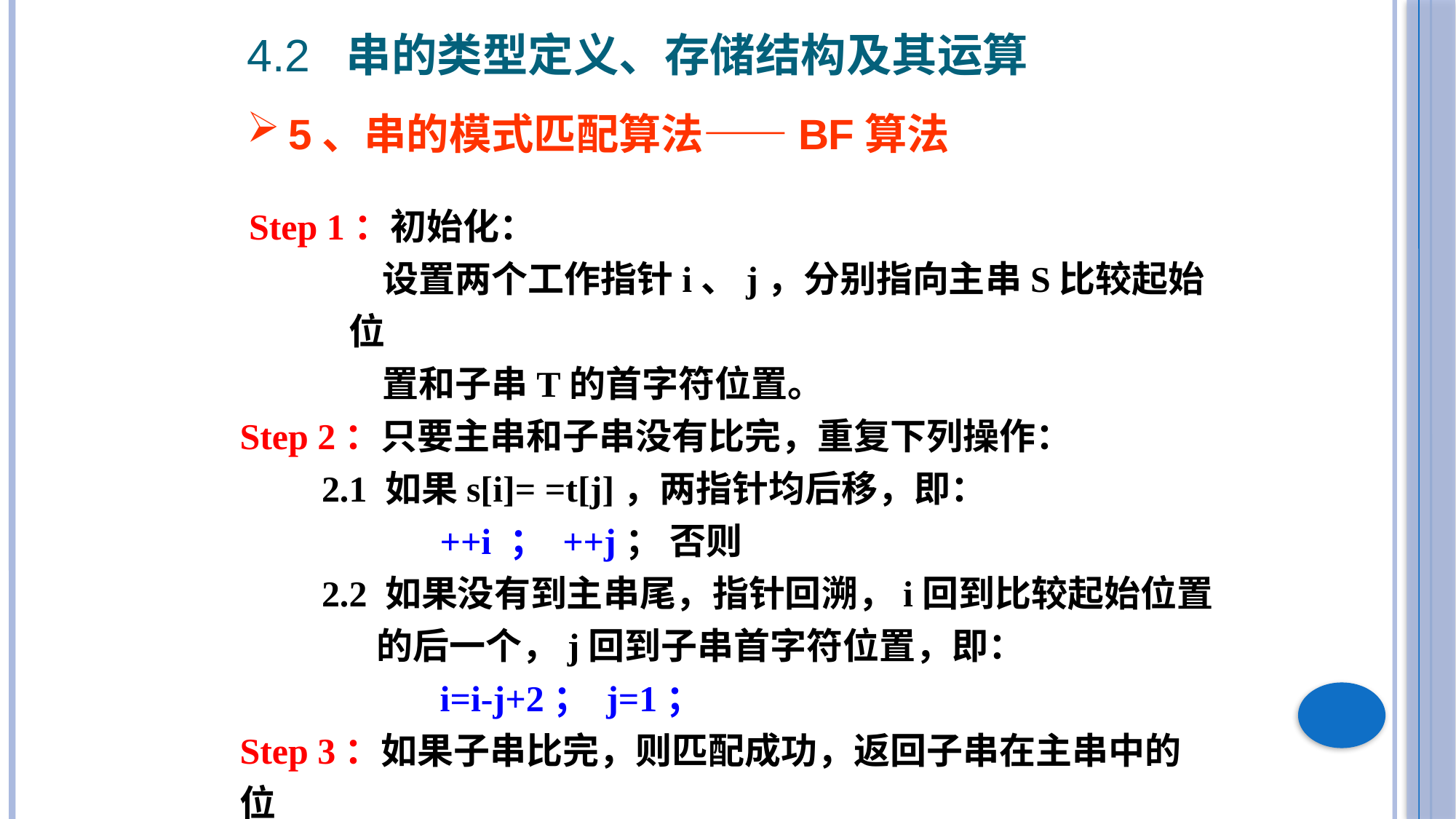

4.2  串的类型定义、存储结构及其运算
5、串的模式匹配算法——BF算法

 Step 1：初始化：
   设置两个工作指针i、j，分别指向主串S比较起始位
   置和子串T的首字符位置。
Step 2：只要主串和子串没有比完，重复下列操作：
   2.1 如果s[i]= =t[j]，两指针均后移，即：
          ++i ； ++j； 否则
   2.2 如果没有到主串尾，指针回溯，i回到比较起始位置
         的后一个，j回到子串首字符位置，即：
          i=i-j+2； j=1；
Step 3：如果子串比完，则匹配成功，返回子串在主串中的位
               置，否则，匹配不成功，返回0 。